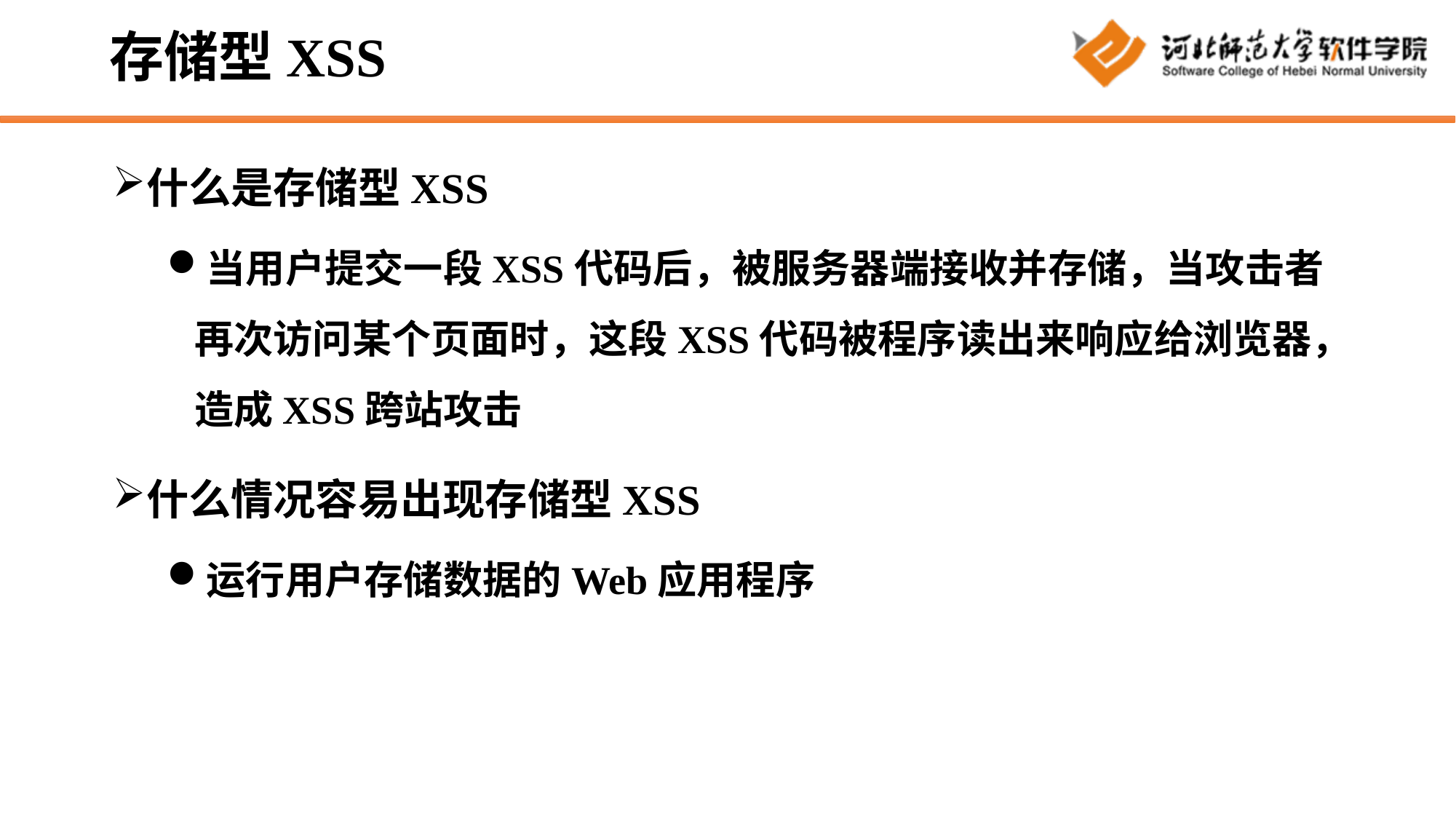

# 存储型XSS
什么是存储型XSS
当用户提交一段XSS代码后，被服务器端接收并存储，当攻击者再次访问某个页面时，这段XSS代码被程序读出来响应给浏览器，造成XSS跨站攻击
什么情况容易出现存储型XSS
运行用户存储数据的Web应用程序